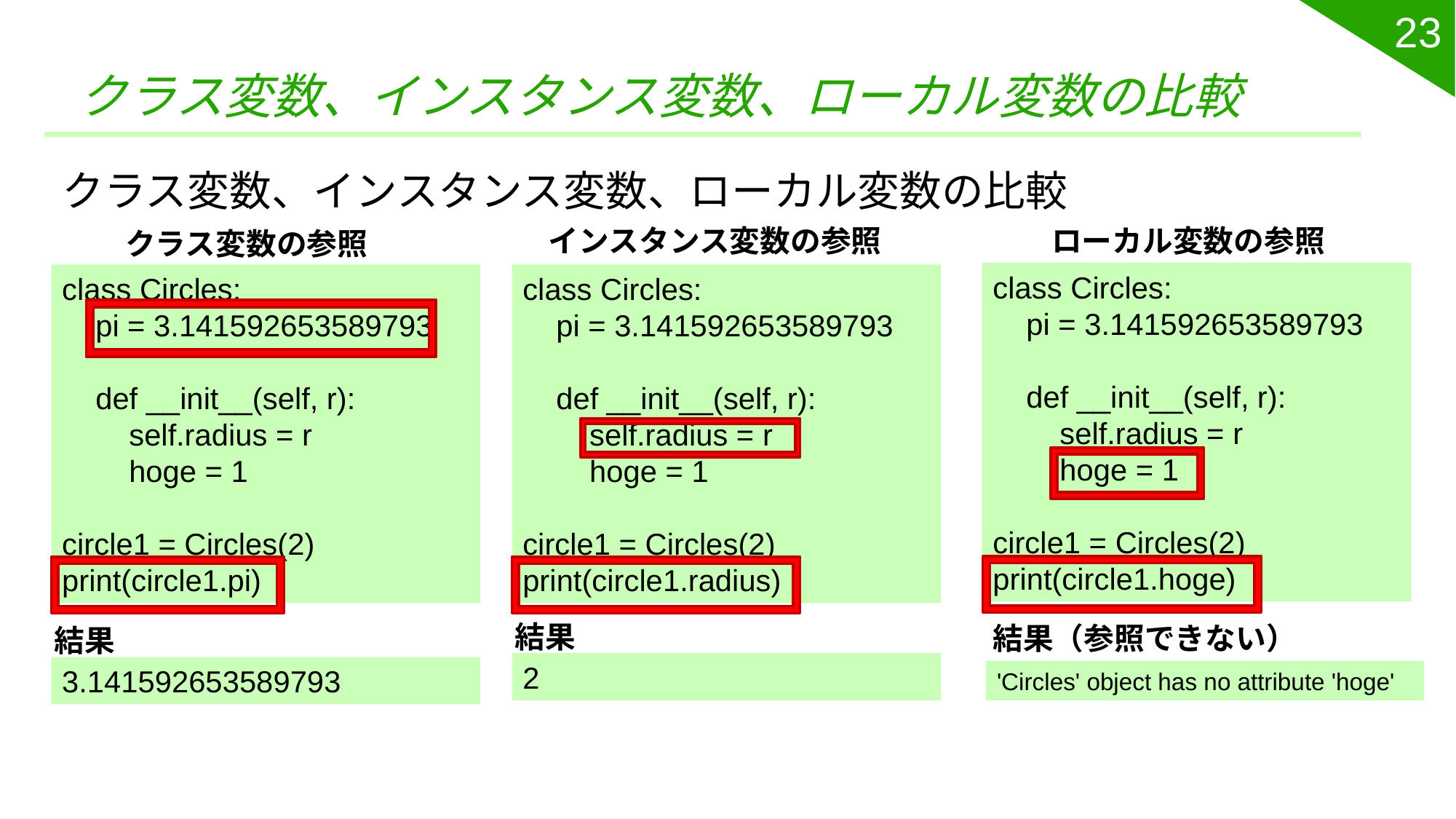

23
# クラス変数、インスタンス変数、ローカル変数の比較
クラス変数、インスタンス変数、ローカル変数の比較
インスタンス変数の参照
ローカル変数の参照
クラス変数の参照
class Circles:
    pi = 3.141592653589793

    def __init__(self, r):
        self.radius = r
        hoge = 1

circle1 = Circles(2)
print(circle1.hoge)
class Circles:
    pi = 3.141592653589793

    def __init__(self, r):
        self.radius = r
        hoge = 1

circle1 = Circles(2)
print(circle1.pi)
class Circles:
    pi = 3.141592653589793

    def __init__(self, r):
        self.radius = r
        hoge = 1

circle1 = Circles(2)
print(circle1.radius)

結果
結果（参照できない）
結果
2
3.141592653589793
'Circles' object has no attribute 'hoge'